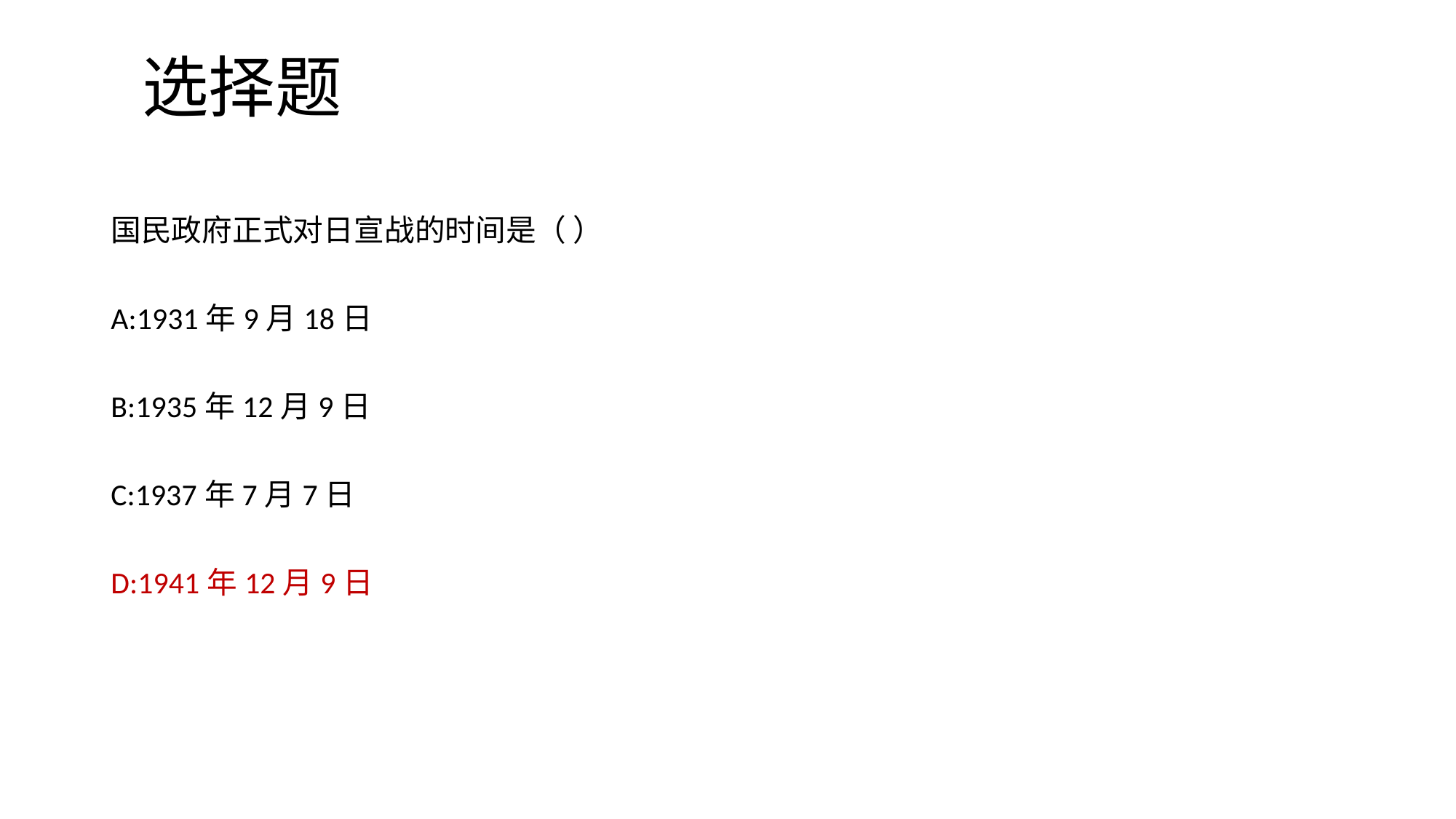

# 选择题
国民政府正式对日宣战的时间是（ ）
A:1931年9月18日
B:1935年12月9日
C:1937年7月7日
D:1941年12月9日